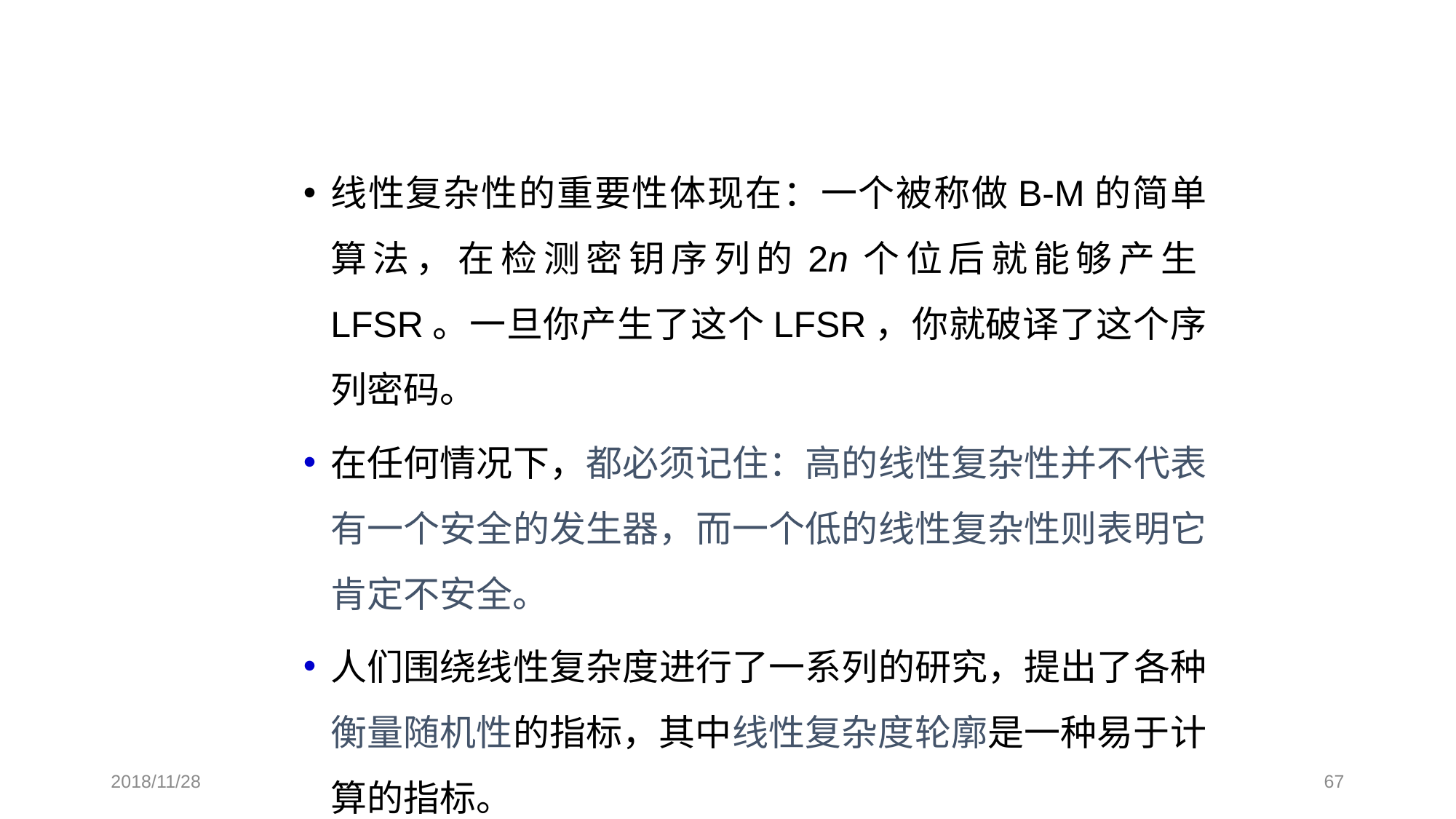

线性复杂性的重要性体现在：一个被称做B-M的简单算法，在检测密钥序列的2n个位后就能够产生LFSR。一旦你产生了这个LFSR，你就破译了这个序列密码。
在任何情况下，都必须记住：高的线性复杂性并不代表有一个安全的发生器，而一个低的线性复杂性则表明它肯定不安全。
人们围绕线性复杂度进行了一系列的研究，提出了各种衡量随机性的指标，其中线性复杂度轮廓是一种易于计算的指标。
2018/11/28
67